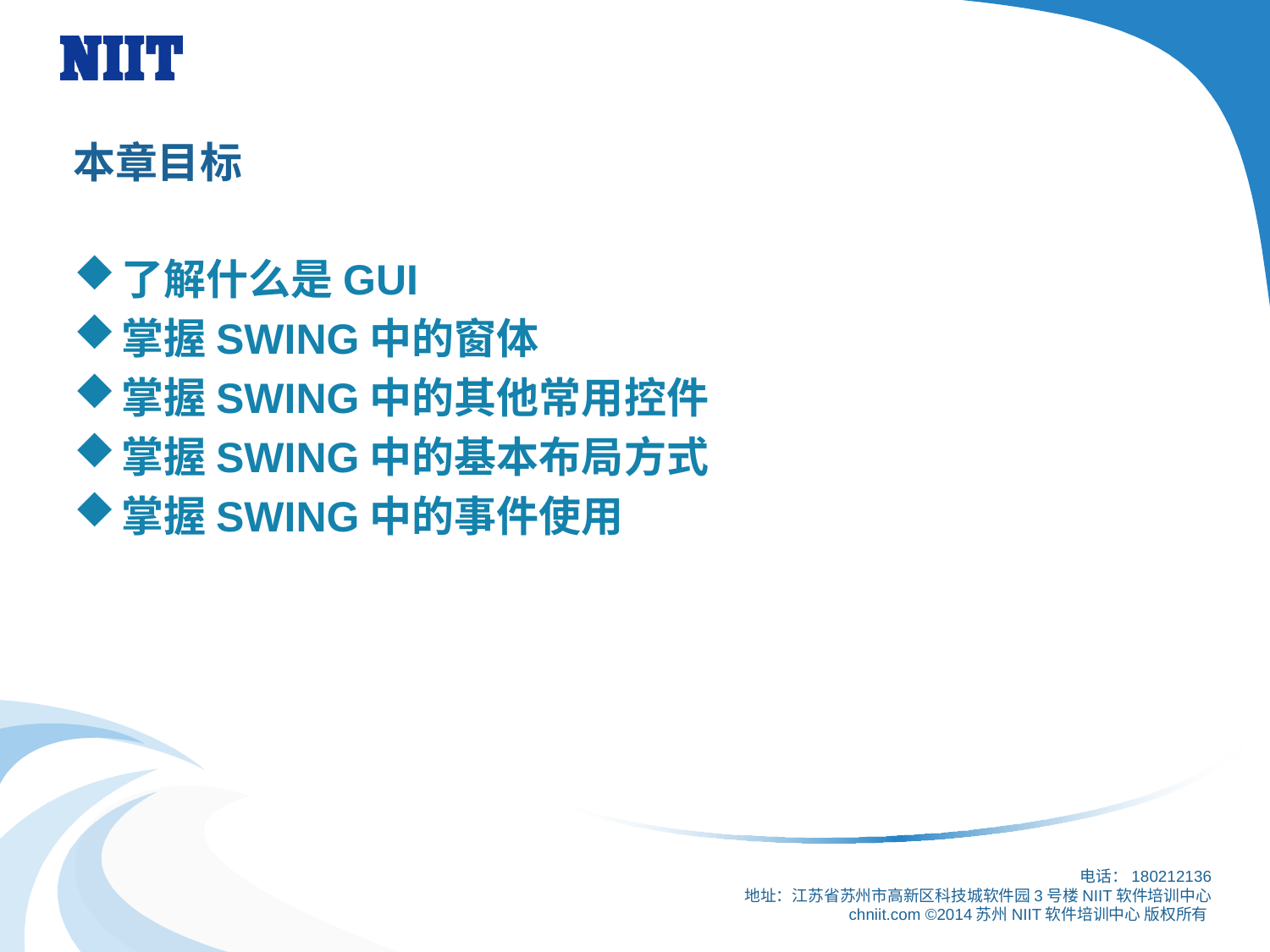

# 本章目标
了解什么是GUI
掌握SWING中的窗体
掌握SWING中的其他常用控件
掌握SWING中的基本布局方式
掌握SWING中的事件使用